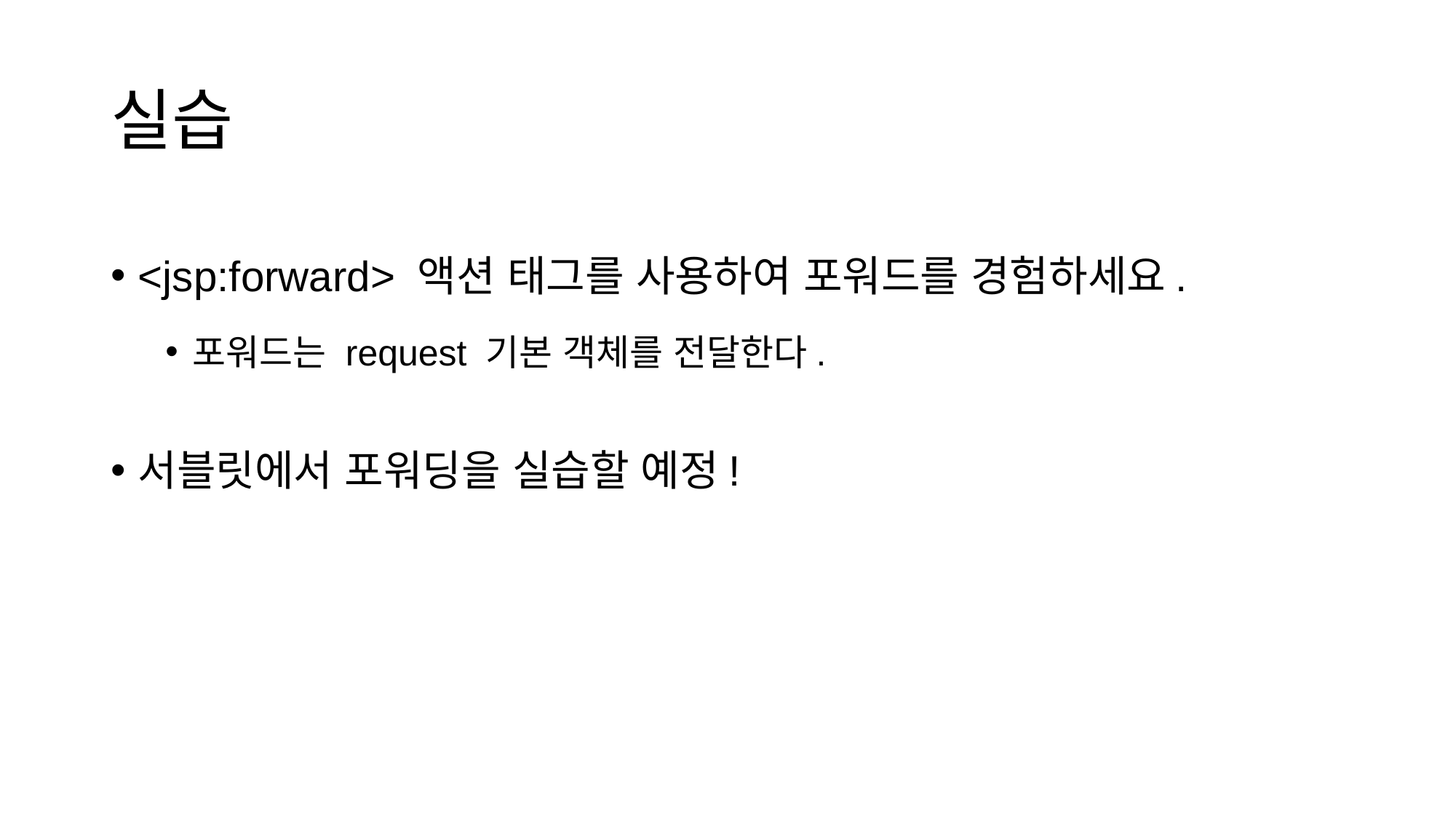

# 실습
<jsp:forward> 액션 태그를 사용하여 포워드를 경험하세요.
포워드는 request 기본 객체를 전달한다.

서블릿에서 포워딩을 실습할 예정!